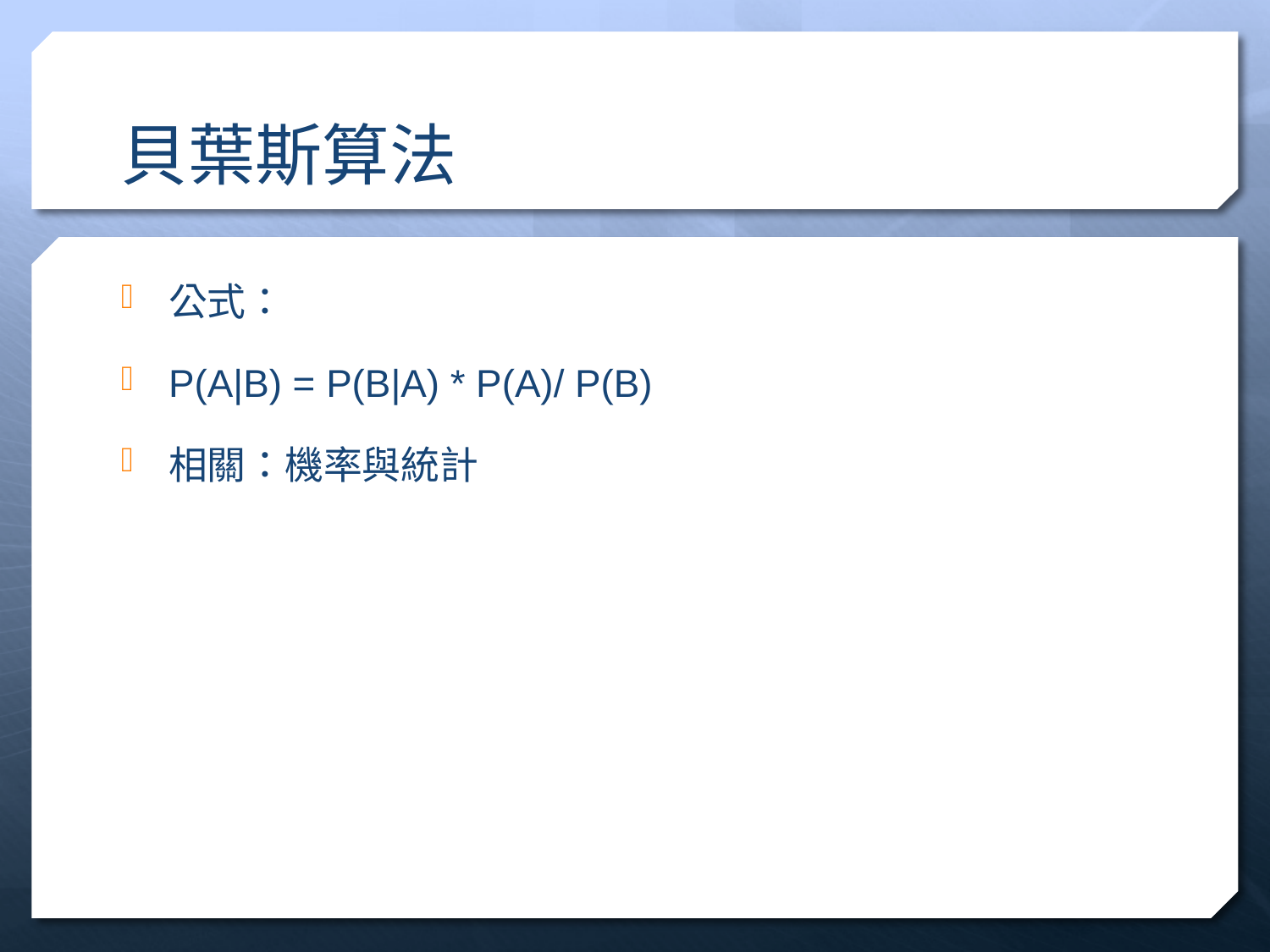

# 貝葉斯算法
公式：
P(A|B) = P(B|A) * P(A)/ P(B)
相關：機率與統計